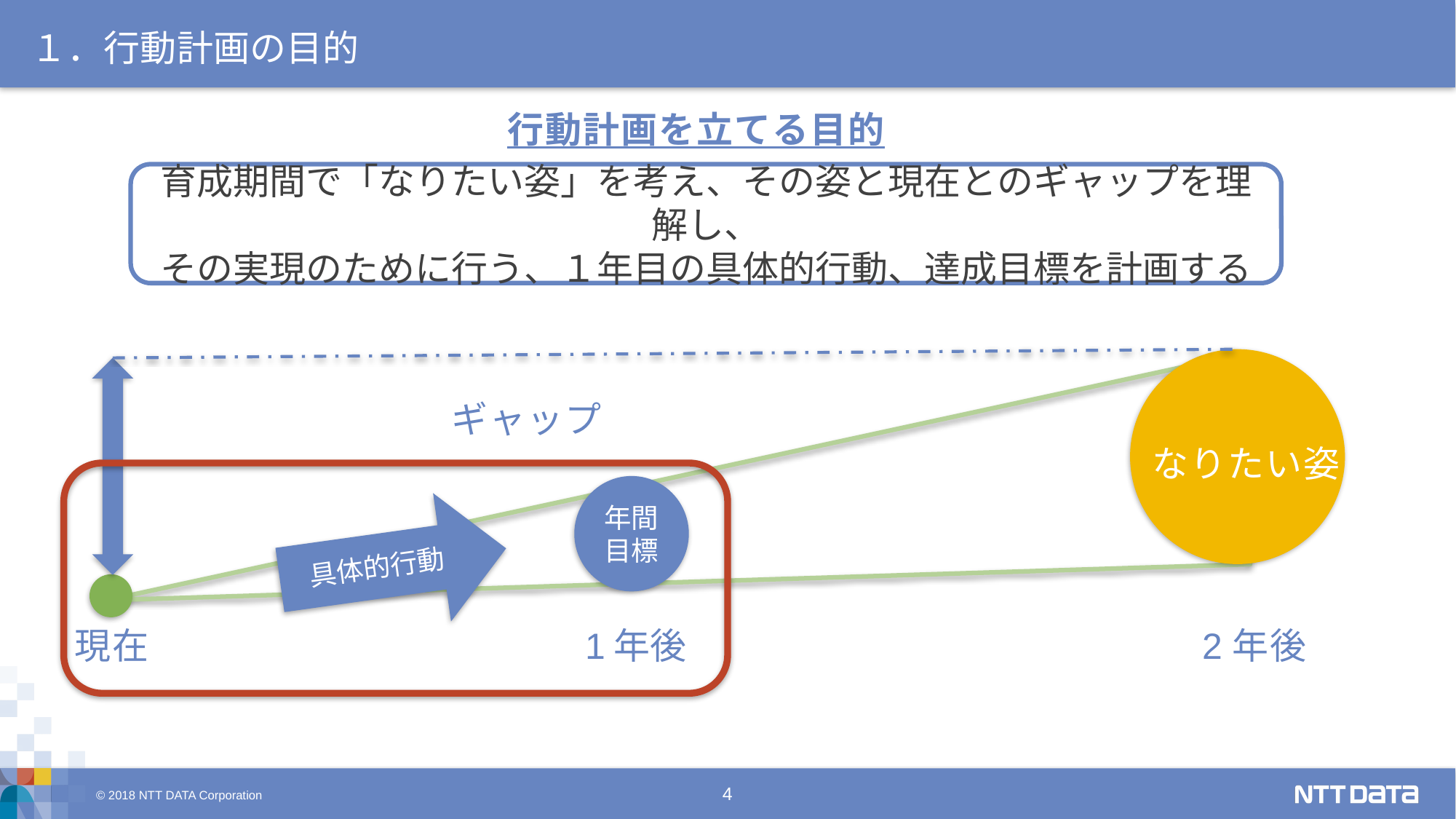

# １．行動計画の目的

行動計画を立てる目的
育成期間で「なりたい姿」を考え、その姿と現在とのギャップを理解し、
その実現のために行う、１年目の具体的行動、達成目標を計画する

ギャップ
なりたい姿

年間目標
具体的行動

1年後
2年後
現在